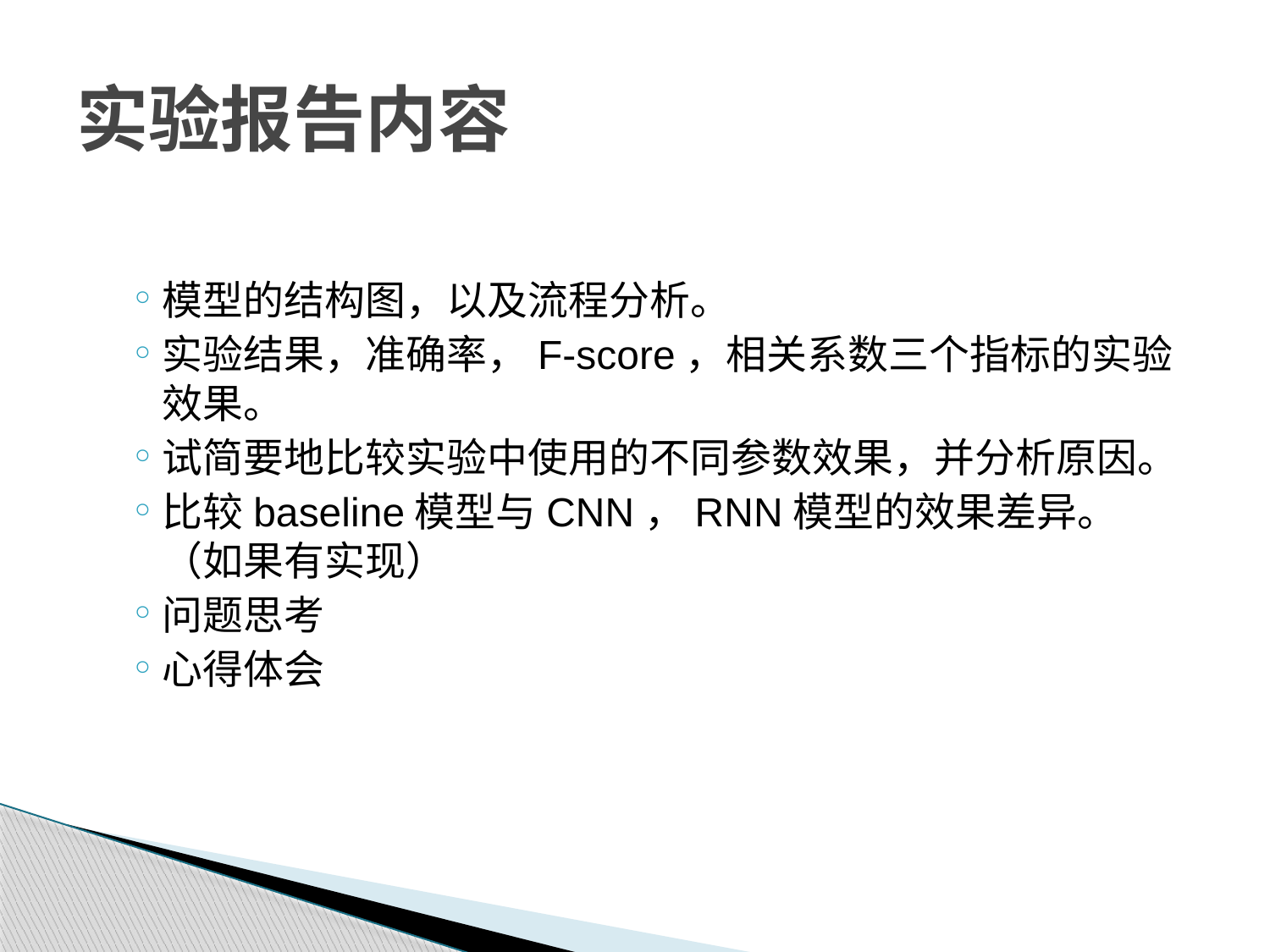

# 实验报告内容

模型的结构图，以及流程分析。
实验结果，准确率，F-score，相关系数三个指标的实验效果。
试简要地比较实验中使用的不同参数效果，并分析原因。
比较baseline模型与CNN，RNN模型的效果差异。（如果有实现）
问题思考
心得体会